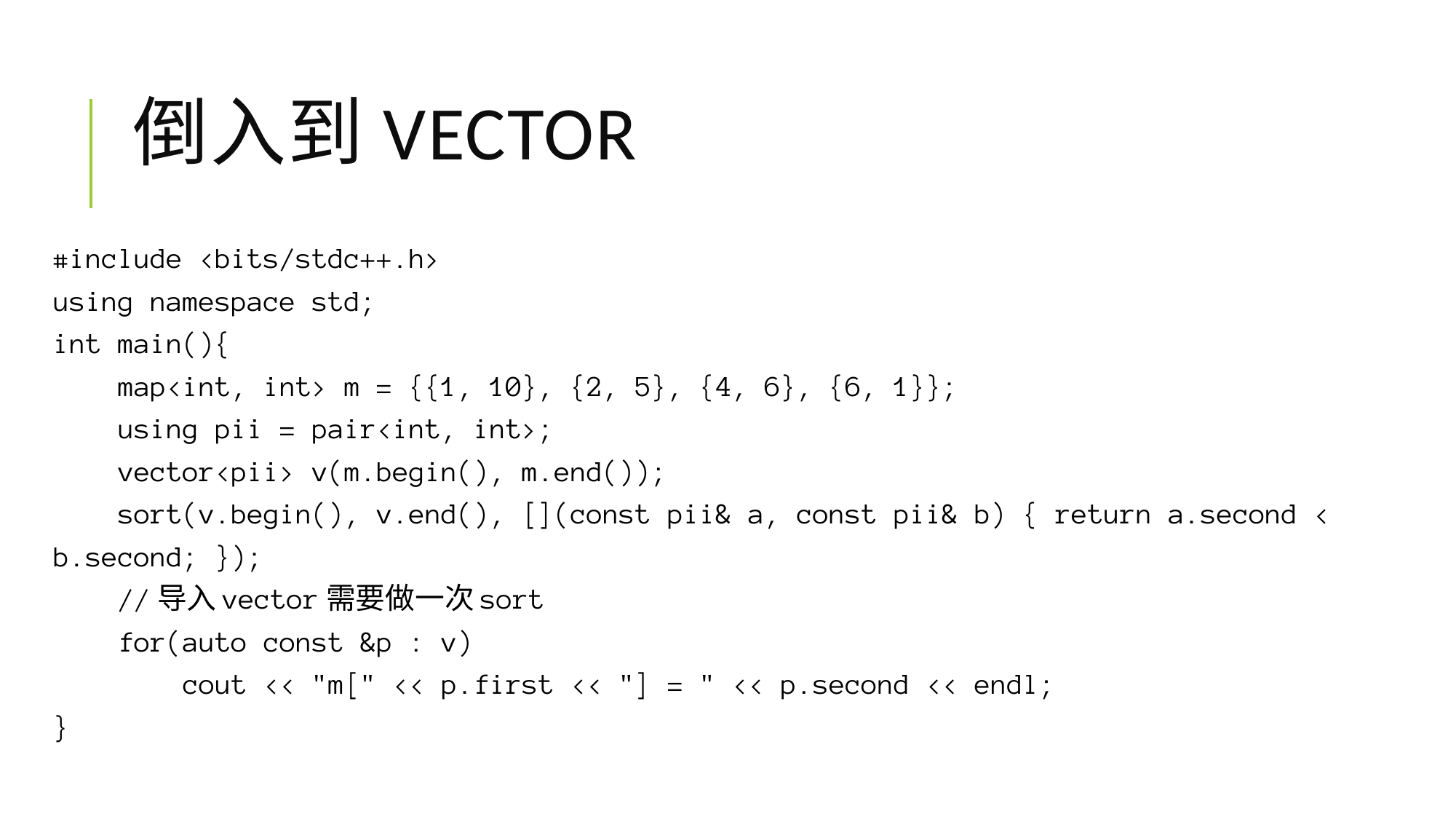

# 倒入到vector
#include <bits/stdc++.h>
using namespace std;
int main(){
    map<int, int> m = {{1, 10}, {2, 5}, {4, 6}, {6, 1}};
    using pii = pair<int, int>;
    vector<pii> v(m.begin(), m.end());
    sort(v.begin(), v.end(), [](const pii& a, const pii& b) { return a.second < b.second; });
    //导入vector需要做一次sort
    for(auto const &p : v)
        cout << "m[" << p.first << "] = " << p.second << endl;
}